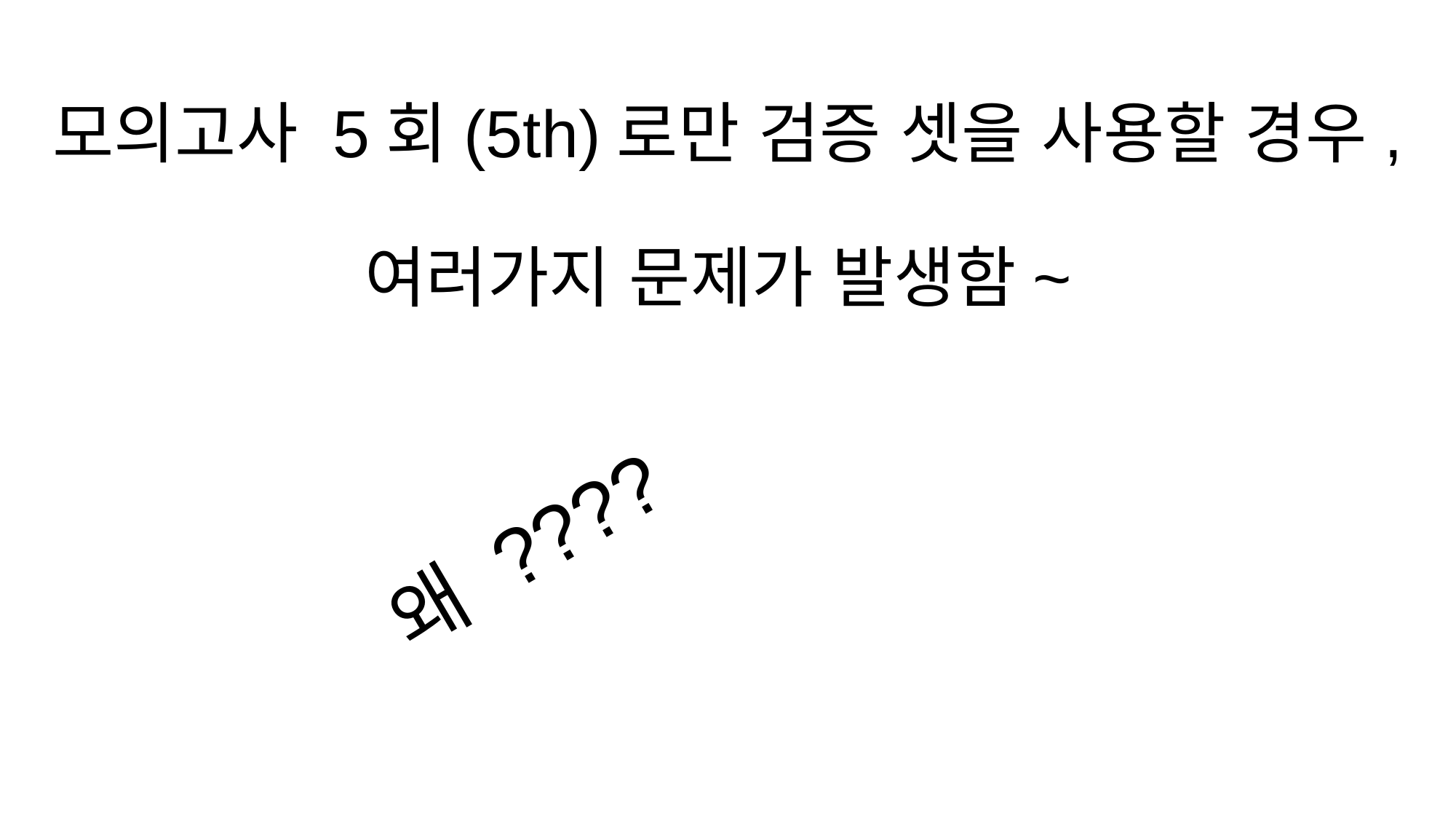

# 모의고사 5회(5th)로만 검증 셋을 사용할 경우, 여러가지 문제가 발생함~
왜 ????